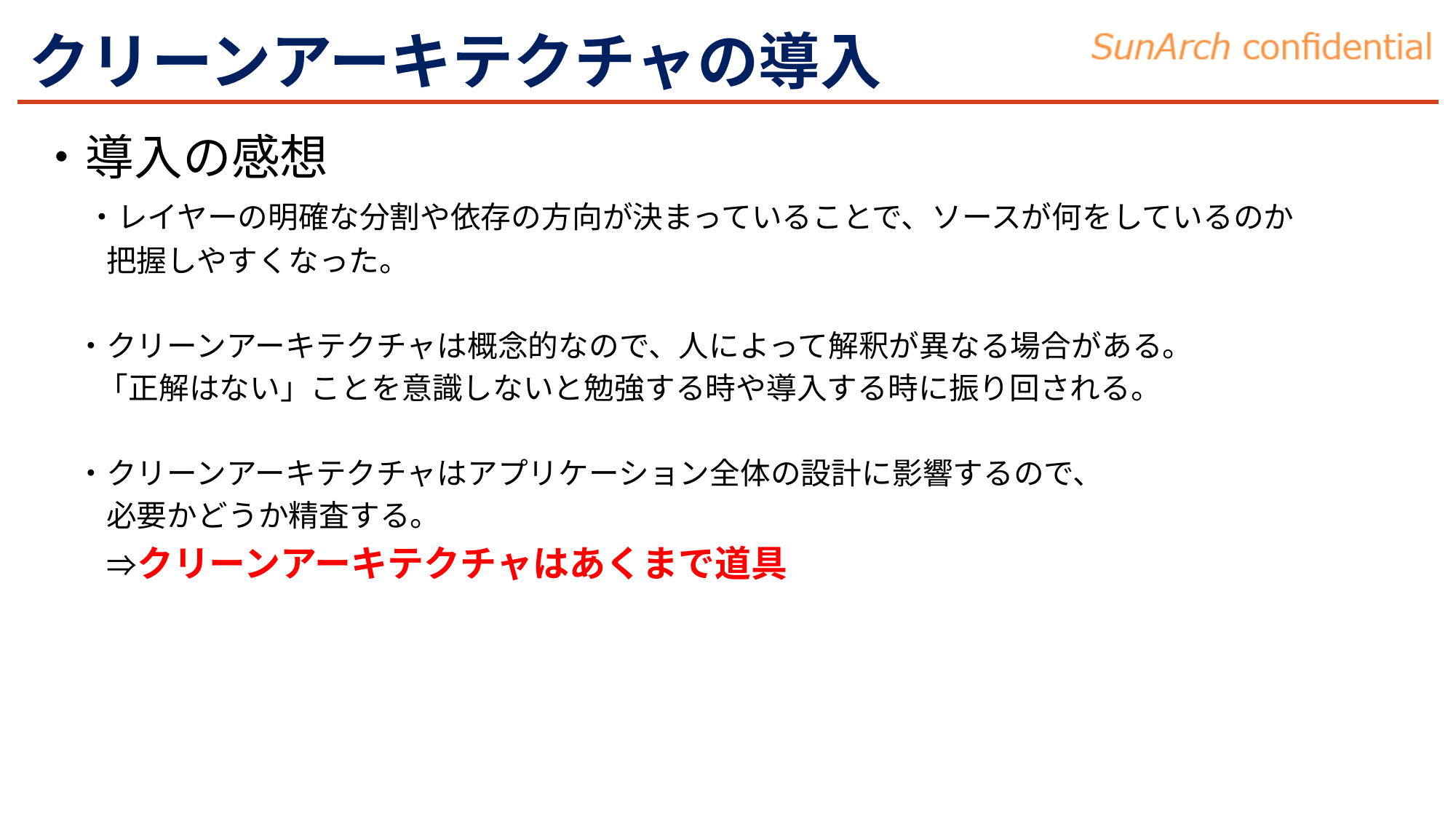

# クリーンアーキテクチャの導入
・導入の感想
    ・レイヤーの明確な分割や依存の方向が決まっていることで、ソースが何をしているのか
　　 把握しやすくなった。

　 ・クリーンアーキテクチャは概念的なので、人によって解釈が異なる場合がある。
　　「正解はない」ことを意識しないと勉強する時や導入する時に振り回される。

　 ・クリーンアーキテクチャはアプリケーション全体の設計に影響するので、
　　 必要かどうか精査する。
　　 ⇒クリーンアーキテクチャはあくまで道具